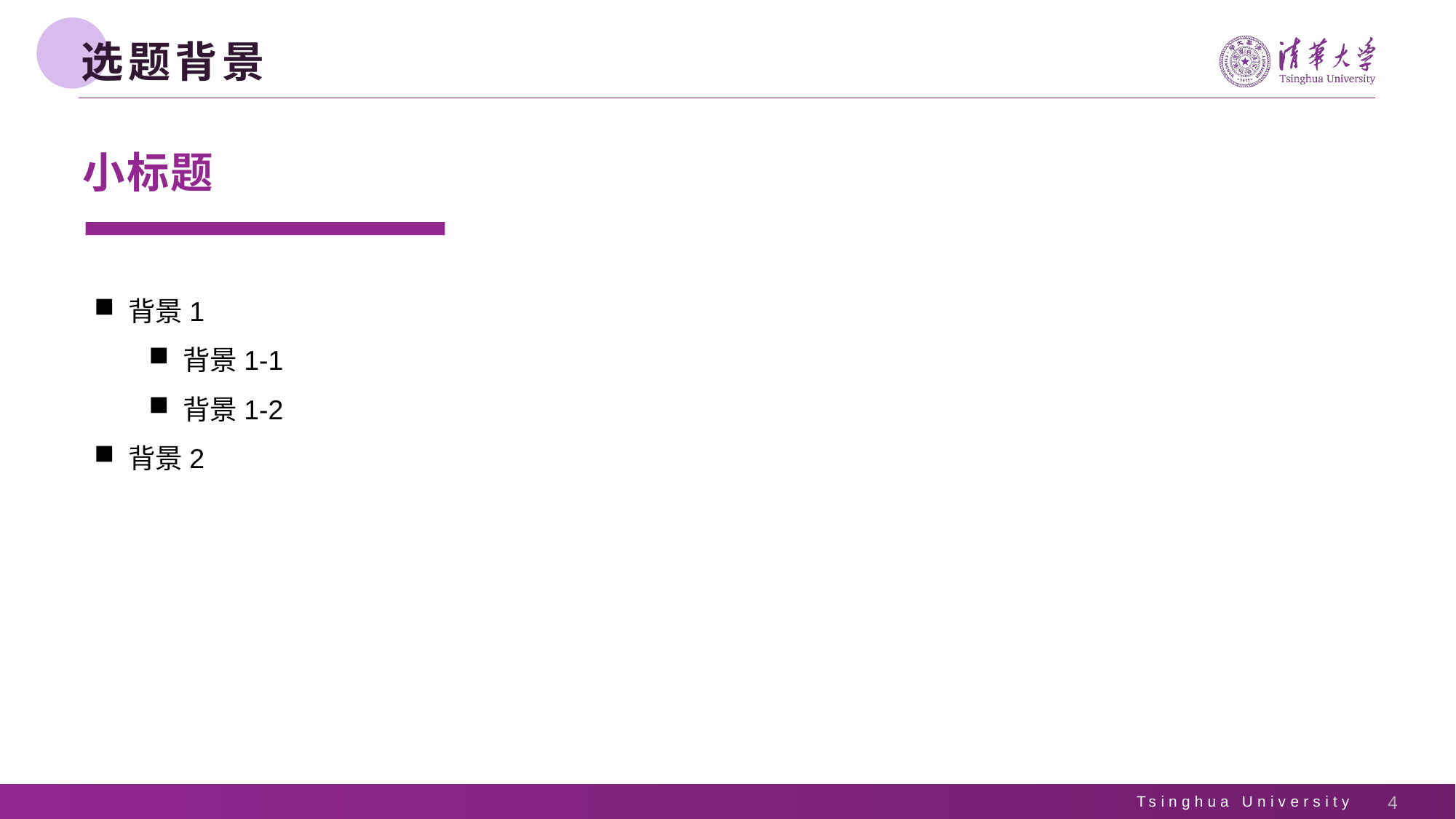

# 选题背景
小标题

背景1
背景1-1
背景1-2
背景2
4